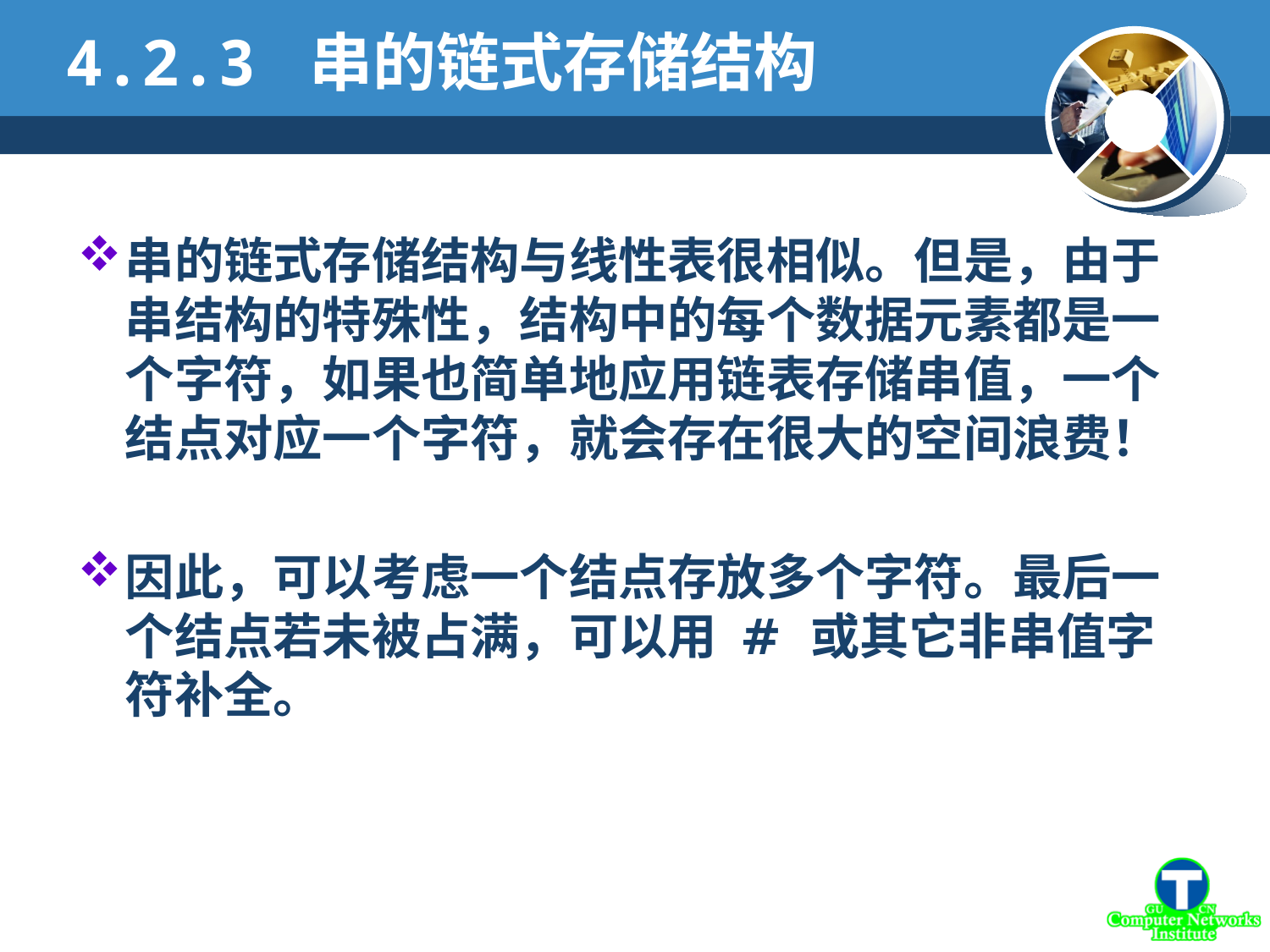

# 4.2.3 串的链式存储结构
串的链式存储结构与线性表很相似。但是，由于串结构的特殊性，结构中的每个数据元素都是一个字符，如果也简单地应用链表存储串值，一个结点对应一个字符，就会存在很大的空间浪费！

因此，可以考虑一个结点存放多个字符。最后一个结点若未被占满，可以用 # 或其它非串值字符补全。